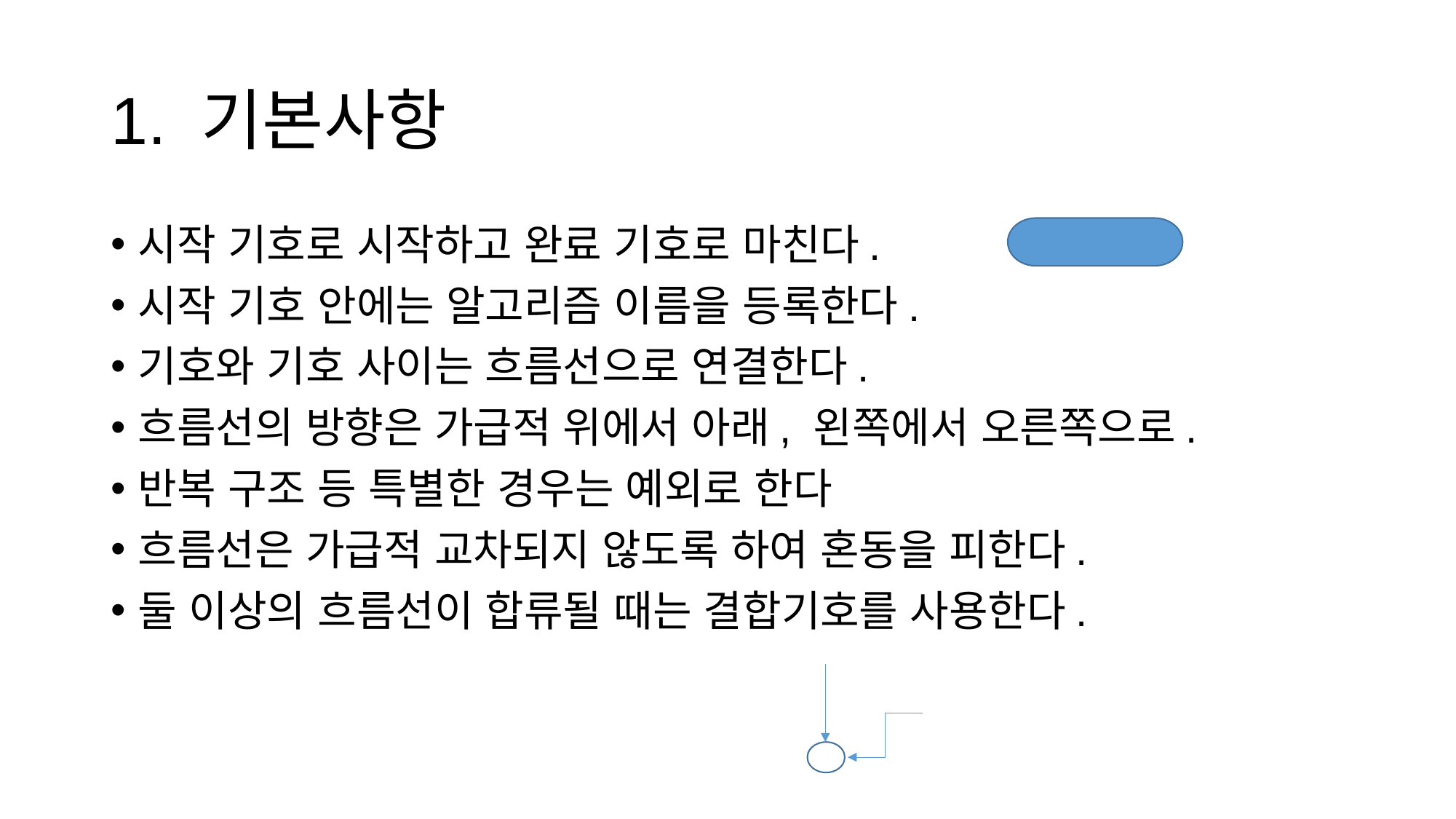

# 1. 기본사항
시작 기호로 시작하고 완료 기호로 마친다.
시작 기호 안에는 알고리즘 이름을 등록한다.
기호와 기호 사이는 흐름선으로 연결한다.
흐름선의 방향은 가급적 위에서 아래, 왼쪽에서 오른쪽으로.
반복 구조 등 특별한 경우는 예외로 한다
흐름선은 가급적 교차되지 않도록 하여 혼동을 피한다.
둘 이상의 흐름선이 합류될 때는 결합기호를 사용한다.